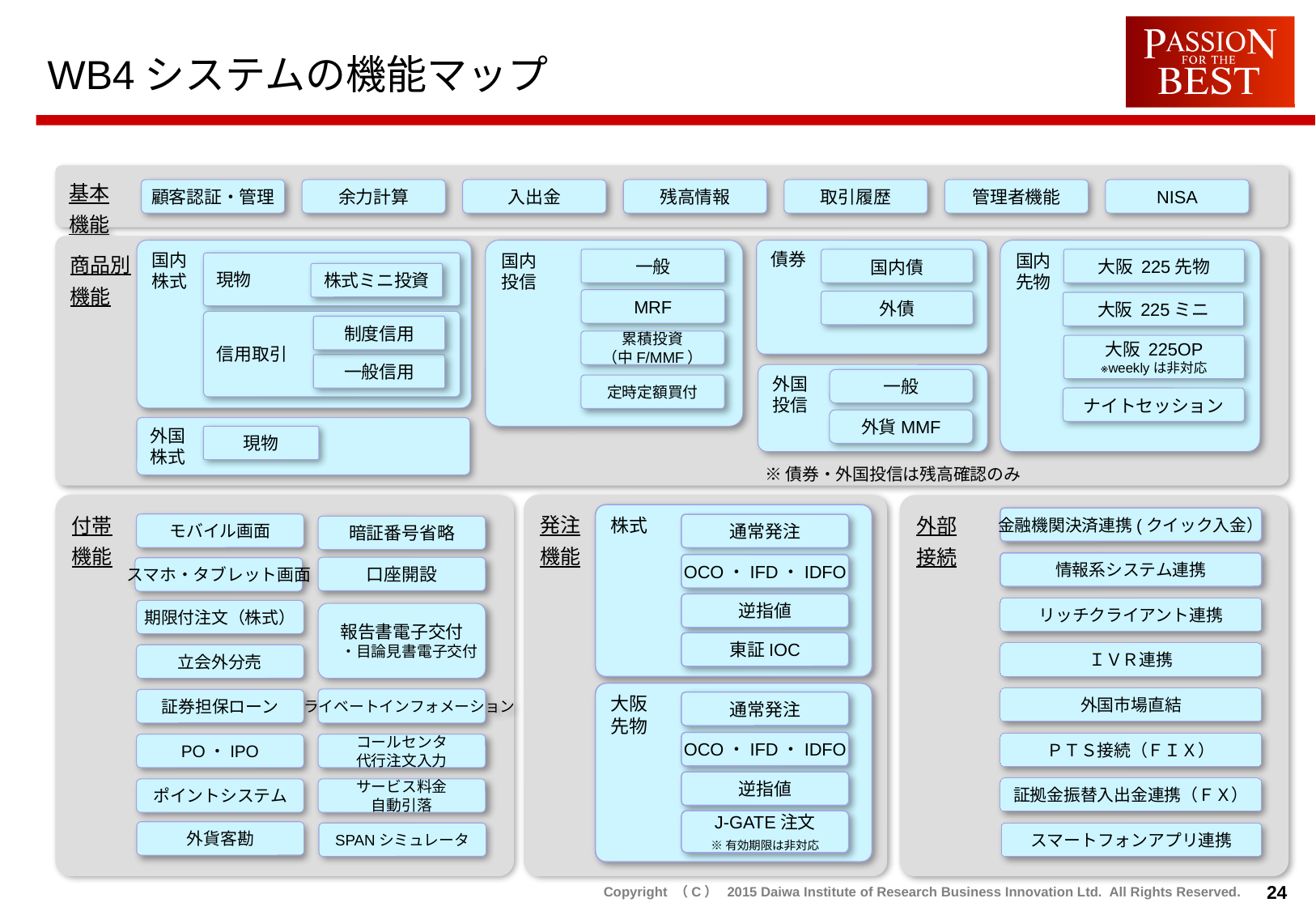

WB4システムの機能マップ
基本
機能

顧客認証・管理
余力計算
入出金
残高情報
取引履歴
管理者機能
NISA
商品別
機能
国内
株式
国内
投信
債券
国内
先物
大阪 225先物
国内債
一般
現物
株式ミニ投資
MRF
外債
大阪 225ミニ
信用取引
制度信用
累積投資
（中F/MMF）
大阪 225OP
※weeklyは非対応
一般信用
外国
投信
一般
定時定額買付
ナイトセッション
外貨MMF
外国
株式
現物
※債券・外国投信は残高確認のみ
付帯
機能
発注
機能
外部
接続
株式
金融機関決済連携(クイック入金）
モバイル画面
通常発注
暗証番号省略
情報系システム連携
OCO・IFD・IDFO
口座開設
スマホ・タブレット画面
逆指値
リッチクライアント連携
期限付注文（株式）
報告書電子交付
　・目論見書電子交付
東証IOC
ＩＶＲ連携
立会外分売
大阪
先物
外国市場直結
プライベートインフォメーション
証券担保ローン
通常発注
OCO・IFD・IDFO
ＰＴＳ接続（ＦＩＸ）
PO・IPO
コールセンタ
代行注文入力
逆指値
証拠金振替入出金連携（ＦＸ）
ポイントシステム
サービス料金
自動引落
J-GATE注文
※有効期限は非対応
外貨客勘
SPANシミュレータ
スマートフォンアプリ連携